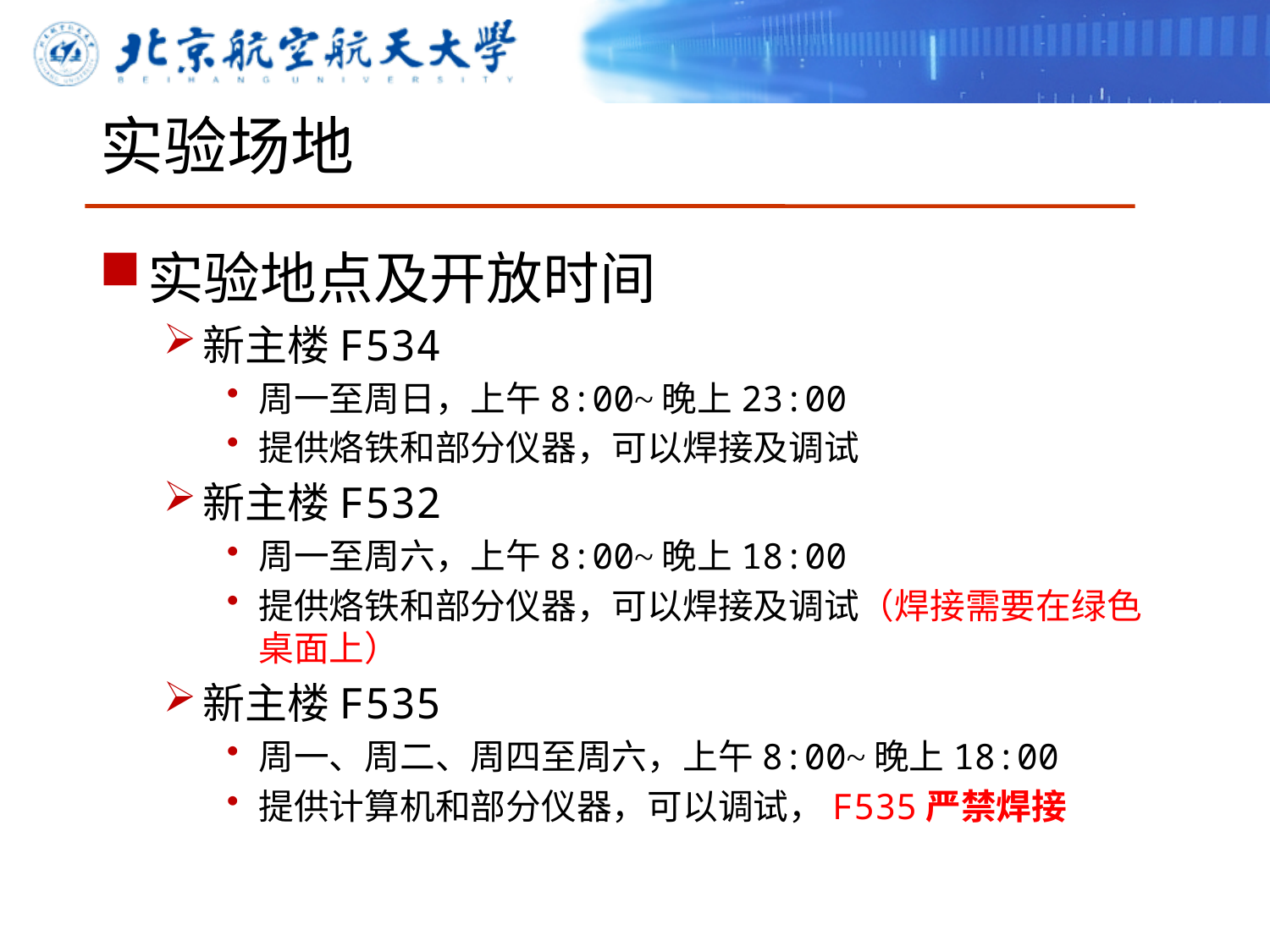

# 实验场地
实验地点及开放时间
新主楼F534
周一至周日，上午8:00~晚上23:00
提供烙铁和部分仪器，可以焊接及调试
新主楼F532
周一至周六，上午8:00~晚上18:00
提供烙铁和部分仪器，可以焊接及调试（焊接需要在绿色桌面上）
新主楼F535
周一、周二、周四至周六，上午8:00~晚上18:00
提供计算机和部分仪器，可以调试，F535严禁焊接